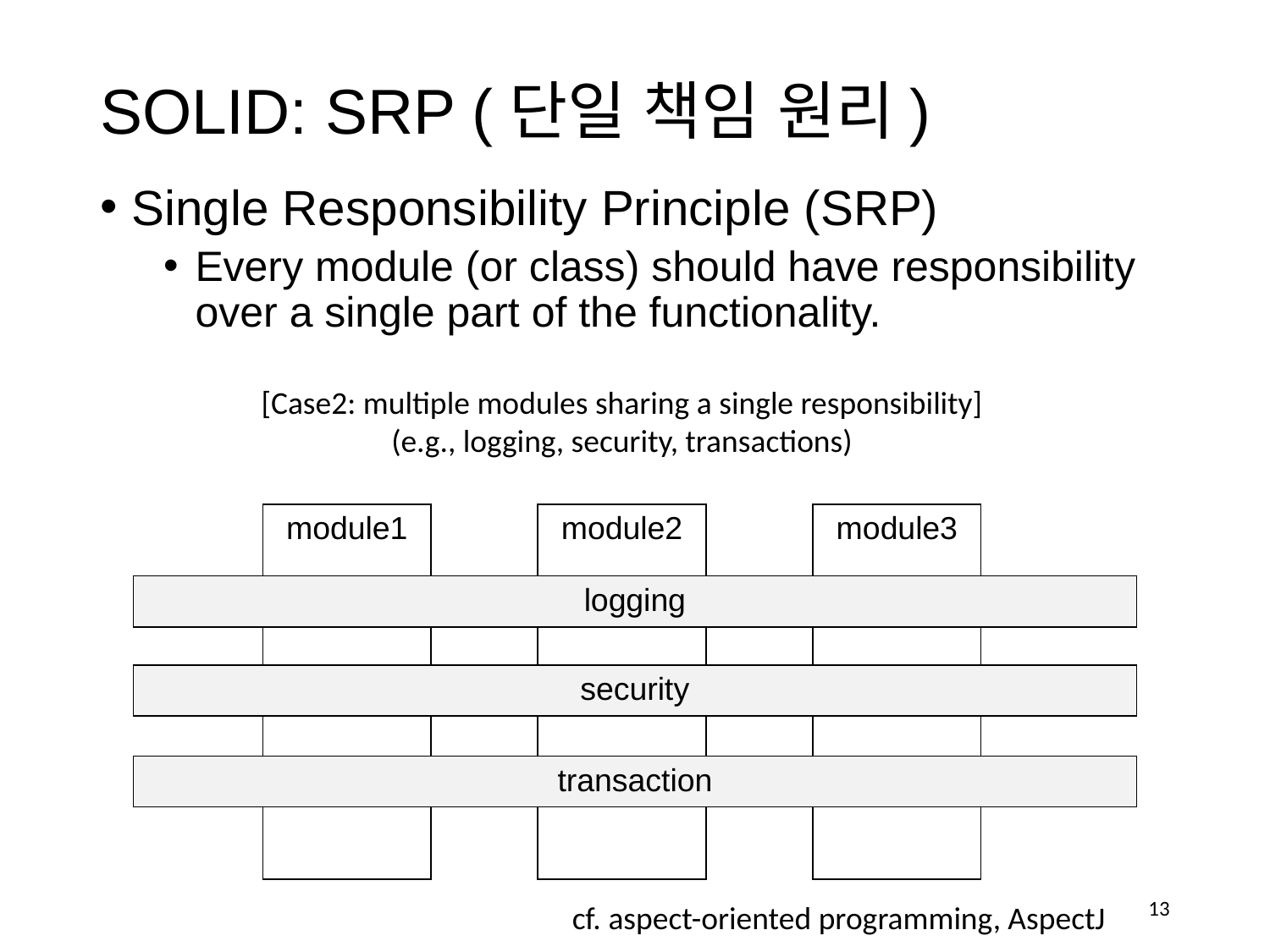

# SOLID: SRP (단일 책임 원리)
Single Responsibility Principle (SRP)
Every module (or class) should have responsibility over a single part of the functionality.
[Case2: multiple modules sharing a single responsibility]
(e.g., logging, security, transactions)
| module1 |
| --- |
| module2 |
| --- |
| module3 |
| --- |
| logging |
| --- |
| security |
| --- |
| transaction |
| --- |
13
cf. aspect-oriented programming, AspectJ